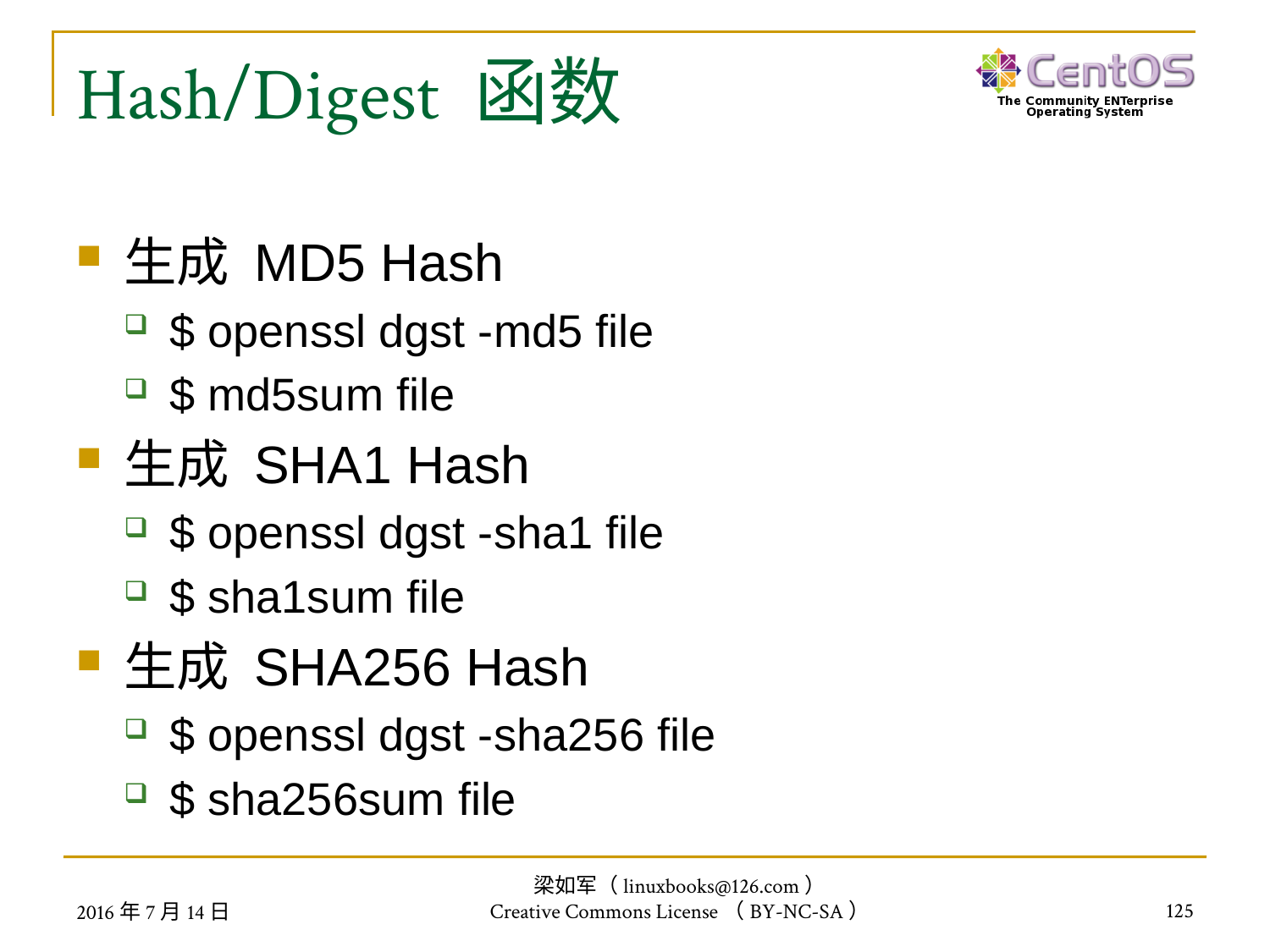

# Hash/Digest 函数
生成 MD5 Hash
$ openssl dgst -md5 file
$ md5sum file
生成 SHA1 Hash
$ openssl dgst -sha1 file
$ sha1sum file
生成 SHA256 Hash
$ openssl dgst -sha256 file
$ sha256sum file
梁如军（linuxbooks@126.com）
Creative Commons License（BY-NC-SA）
2016年7月14日
125